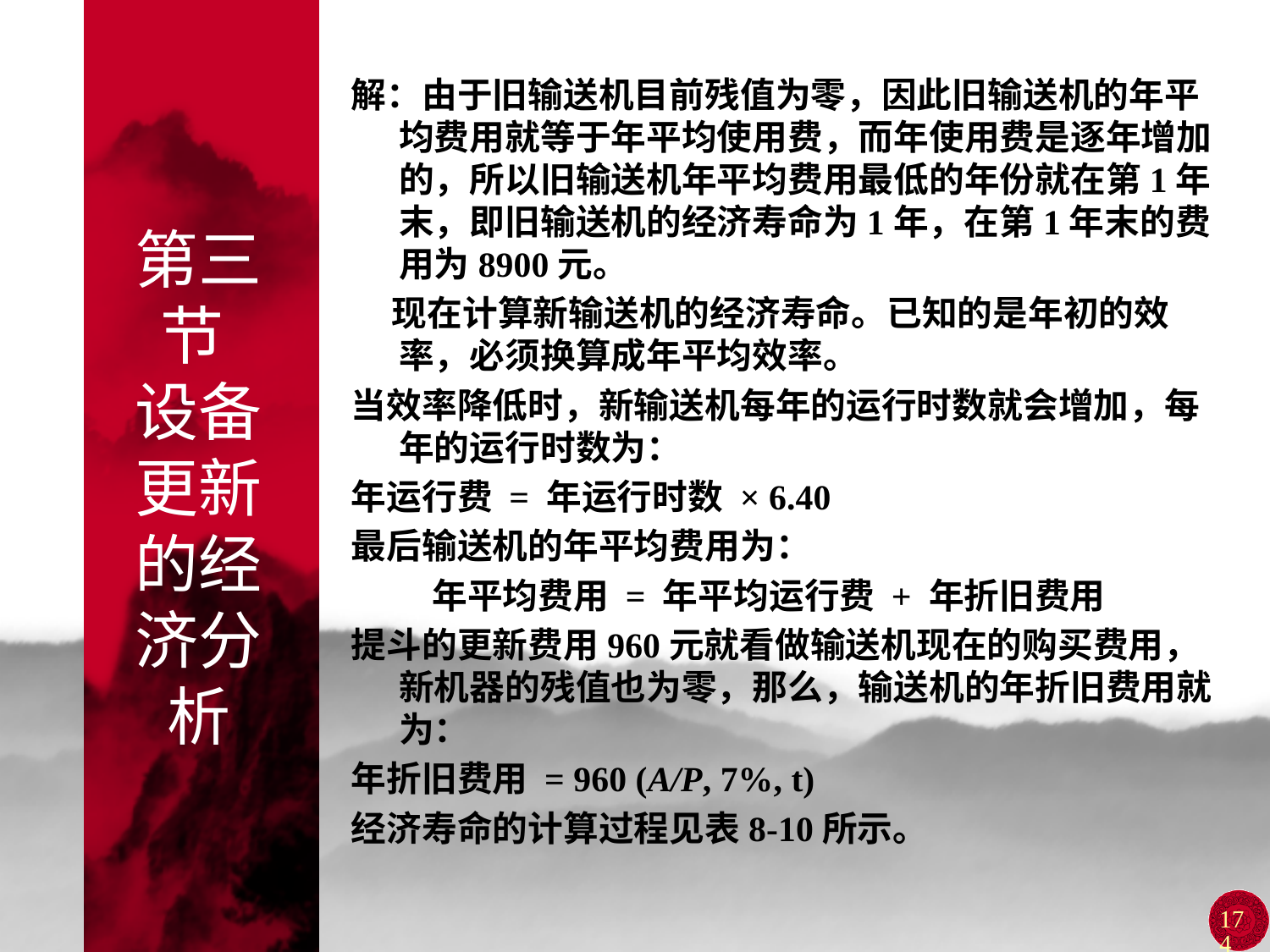

# 第三节  设备更新的经济分析
解：由于旧输送机目前残值为零，因此旧输送机的年平均费用就等于年平均使用费，而年使用费是逐年增加的，所以旧输送机年平均费用最低的年份就在第1年末，即旧输送机的经济寿命为1年，在第1年末的费用为8900元。
    现在计算新输送机的经济寿命。已知的是年初的效率，必须换算成年平均效率。
当效率降低时，新输送机每年的运行时数就会增加，每年的运行时数为：
年运行费 = 年运行时数 × 6.40
最后输送机的年平均费用为：
         年平均费用 = 年平均运行费 + 年折旧费用
提斗的更新费用960元就看做输送机现在的购买费用，新机器的残值也为零，那么，输送机的年折旧费用就为：
年折旧费用 = 960 (A/P, 7%, t)
经济寿命的计算过程见表8-10所示。

174